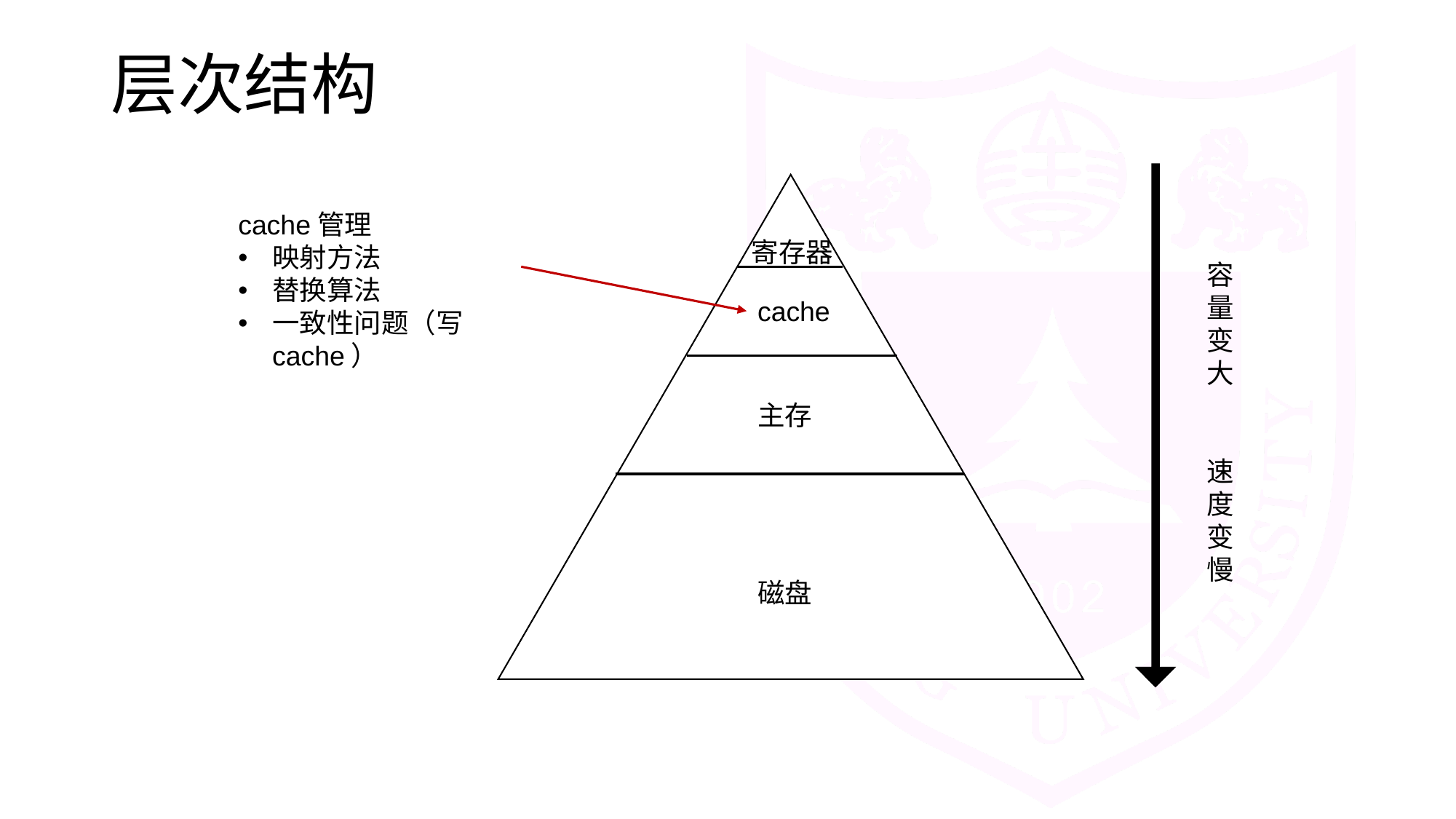

# 层次结构

cache管理
映射方法
替换算法
一致性问题（写cache）
寄存器
容量变大

速度变慢
cache
主存
磁盘